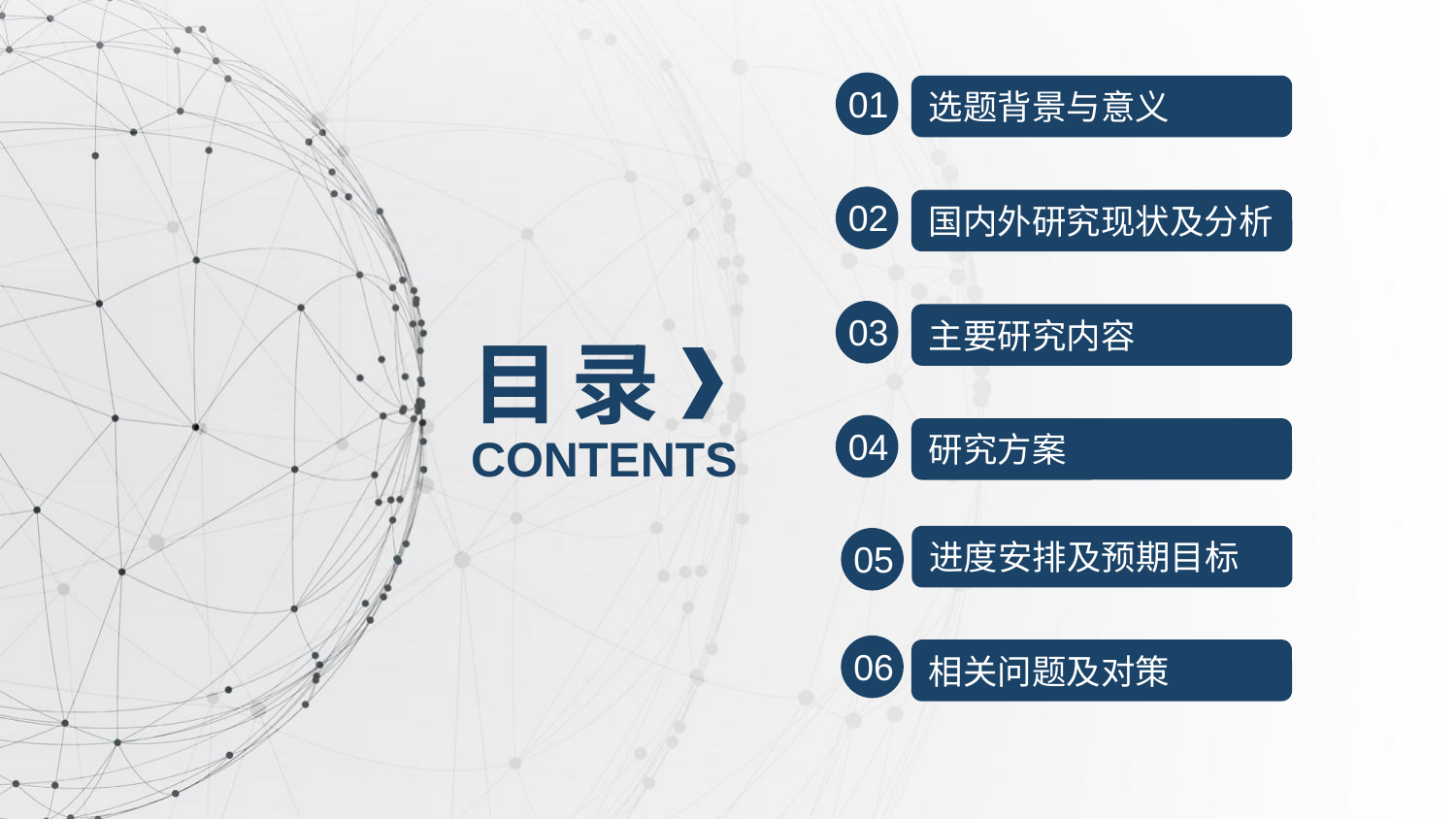

01
选题背景与意义

02
国内外研究现状及分析

03
主要研究内容
目 录

04
研究方案
CONTENTS
进度安排及预期目标

05

06
相关问题及对策